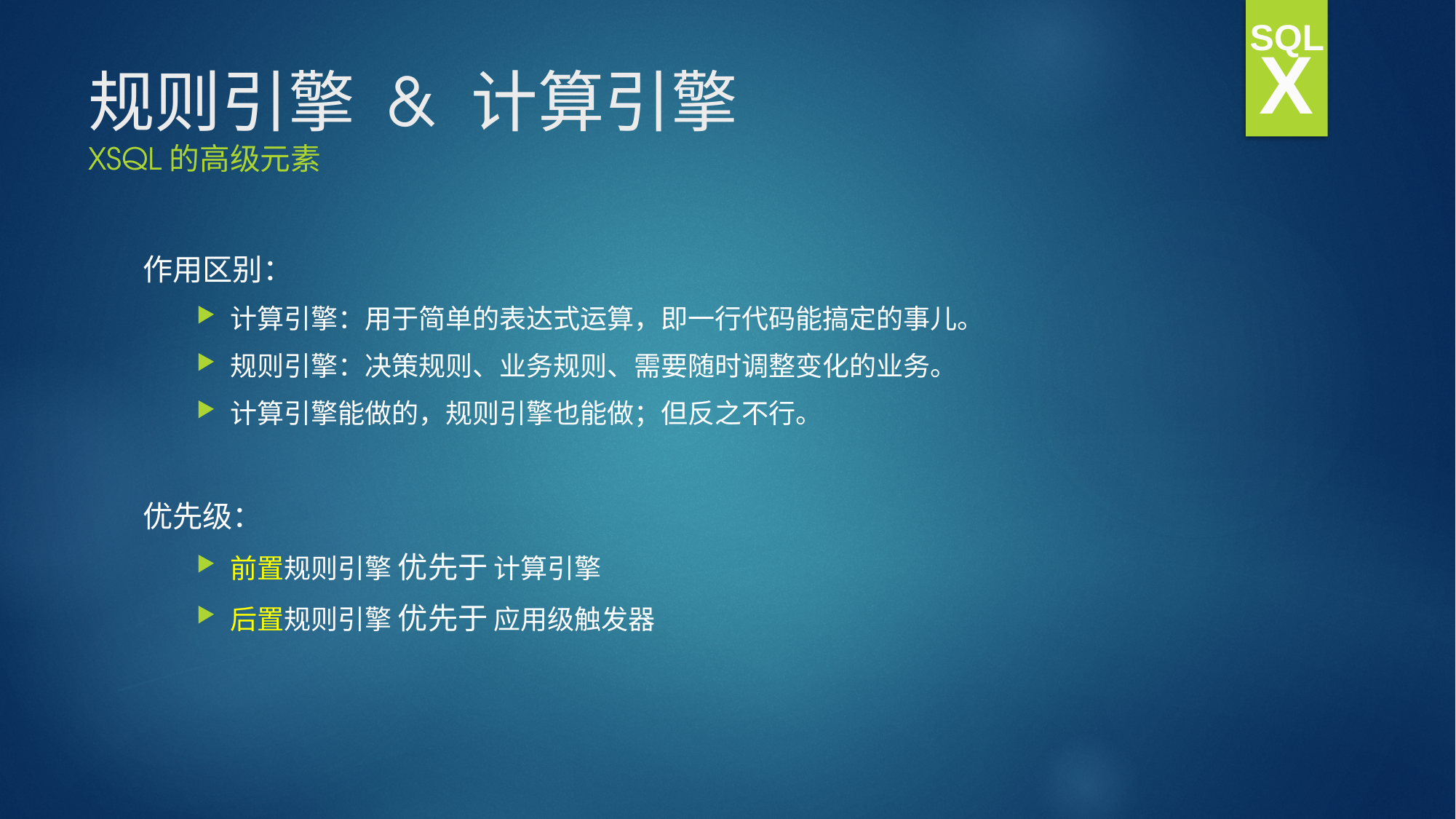

SQL
X
# 规则引擎 & 计算引擎 XSQL的高级元素
作用区别：
计算引擎：用于简单的表达式运算，即一行代码能搞定的事儿。
规则引擎：决策规则、业务规则、需要随时调整变化的业务。
计算引擎能做的，规则引擎也能做；但反之不行。

优先级：
前置规则引擎 优先于 计算引擎
后置规则引擎 优先于 应用级触发器